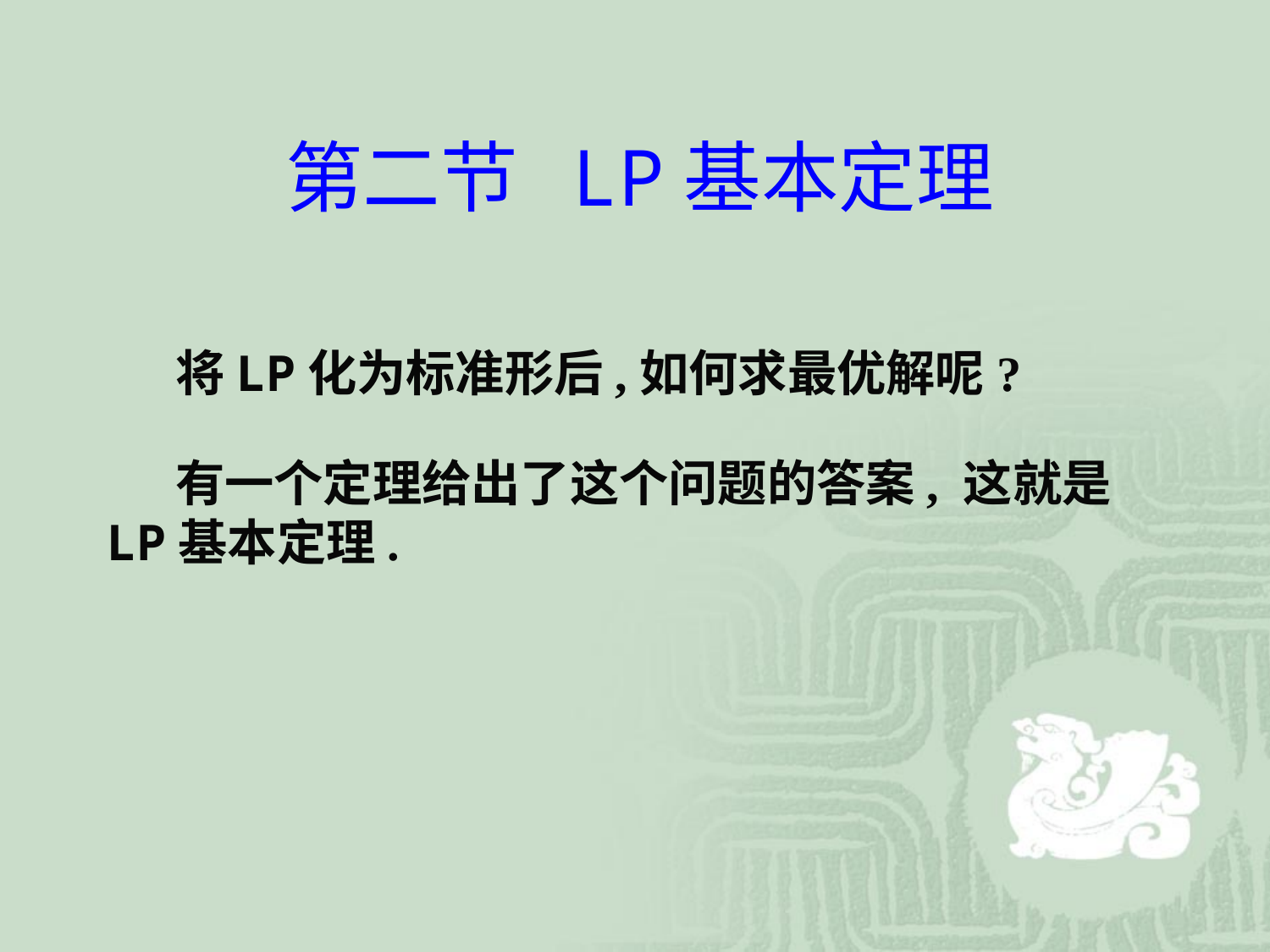

# 第二节  LP基本定理
     将LP化为标准形后,如何求最优解呢?
     有一个定理给出了这个问题的答案, 这就是LP基本定理.